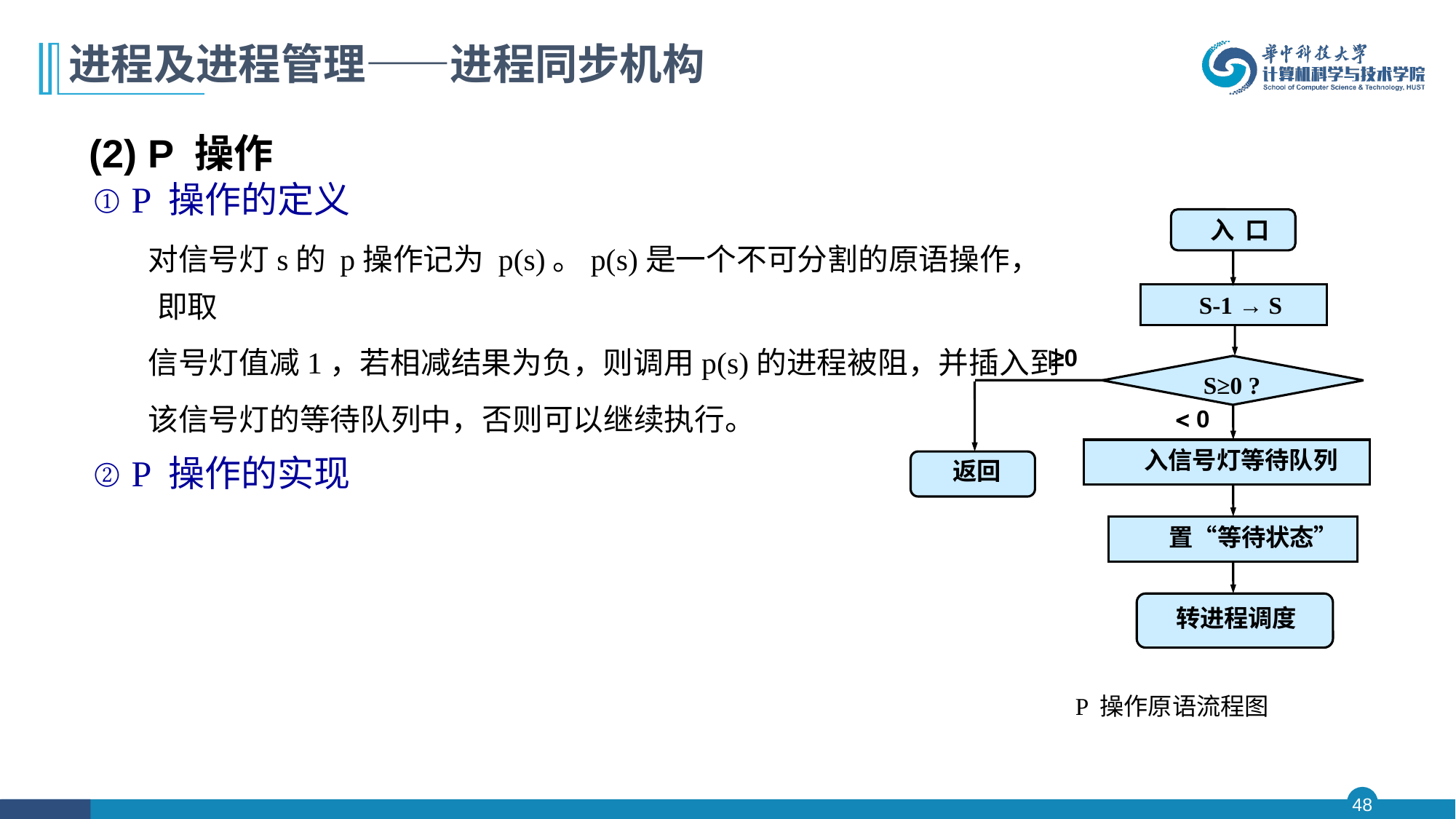

# 进程及进程管理——进程同步机构
(2) P 操作
① P 操作的定义
       对信号灯s的 p操作记为 p(s)。p(s)是一个不可分割的原语操作，即取
       信号灯值减1，若相减结果为负，则调用p(s)的进程被阻，并插入到
       该信号灯的等待队列中，否则可以继续执行。

  入  口

        S-1 → S

≥0

   S≥0 ?

< 0

        入信号灯等待队列
返回

        置“等待状态”

转进程调度
② P 操作的实现
P 操作原语流程图